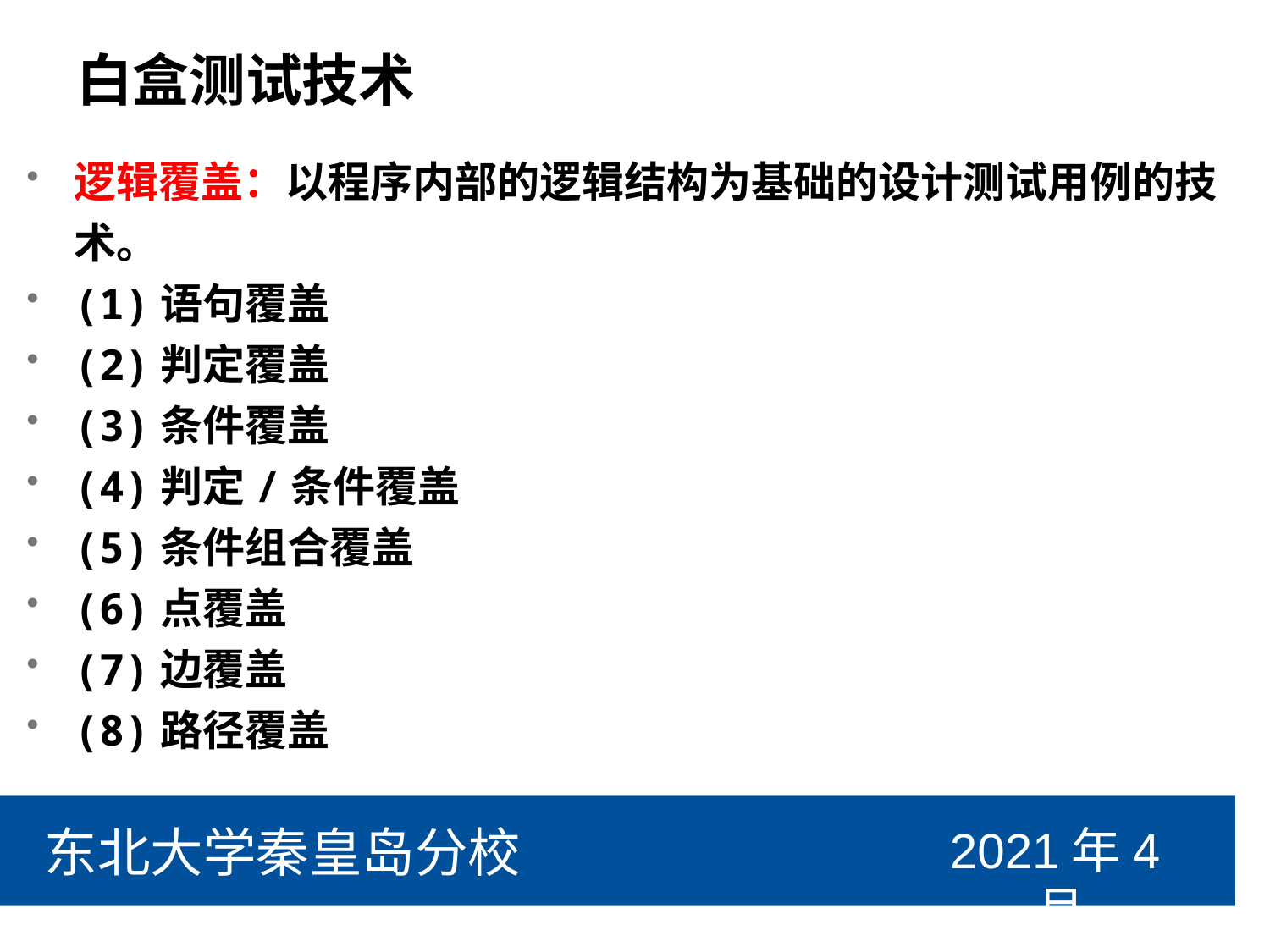

# 白盒测试技术
逻辑覆盖：以程序内部的逻辑结构为基础的设计测试用例的技术。
(1)语句覆盖
(2)判定覆盖
(3)条件覆盖
(4)判定/条件覆盖
(5)条件组合覆盖
(6)点覆盖
(7)边覆盖
(8)路径覆盖